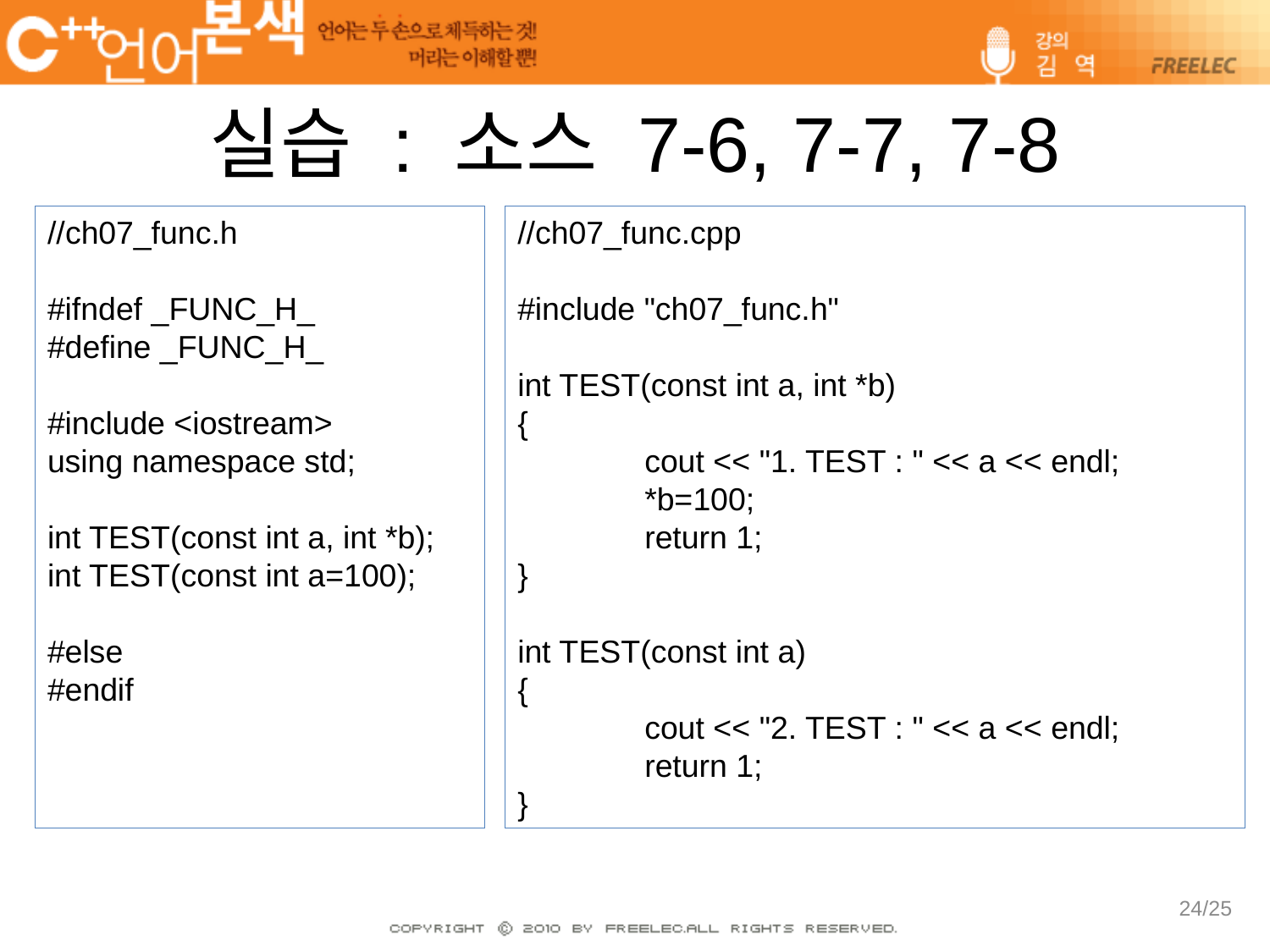

# 실습 : 소스 7-6, 7-7, 7-8
//ch07_func.h

#ifndef _FUNC_H_
#define _FUNC_H_

#include <iostream>
using namespace std;

int TEST(const int a, int *b);
int TEST(const int a=100);

#else
#endif

//ch07_func.cpp

#include "ch07_func.h"

int TEST(const int a, int *b)
{
	cout << "1. TEST : " << a << endl;
	*b=100;
	return 1;
}

int TEST(const int a)
{
	cout << "2. TEST : " << a << endl;
	return 1;
}
24/25